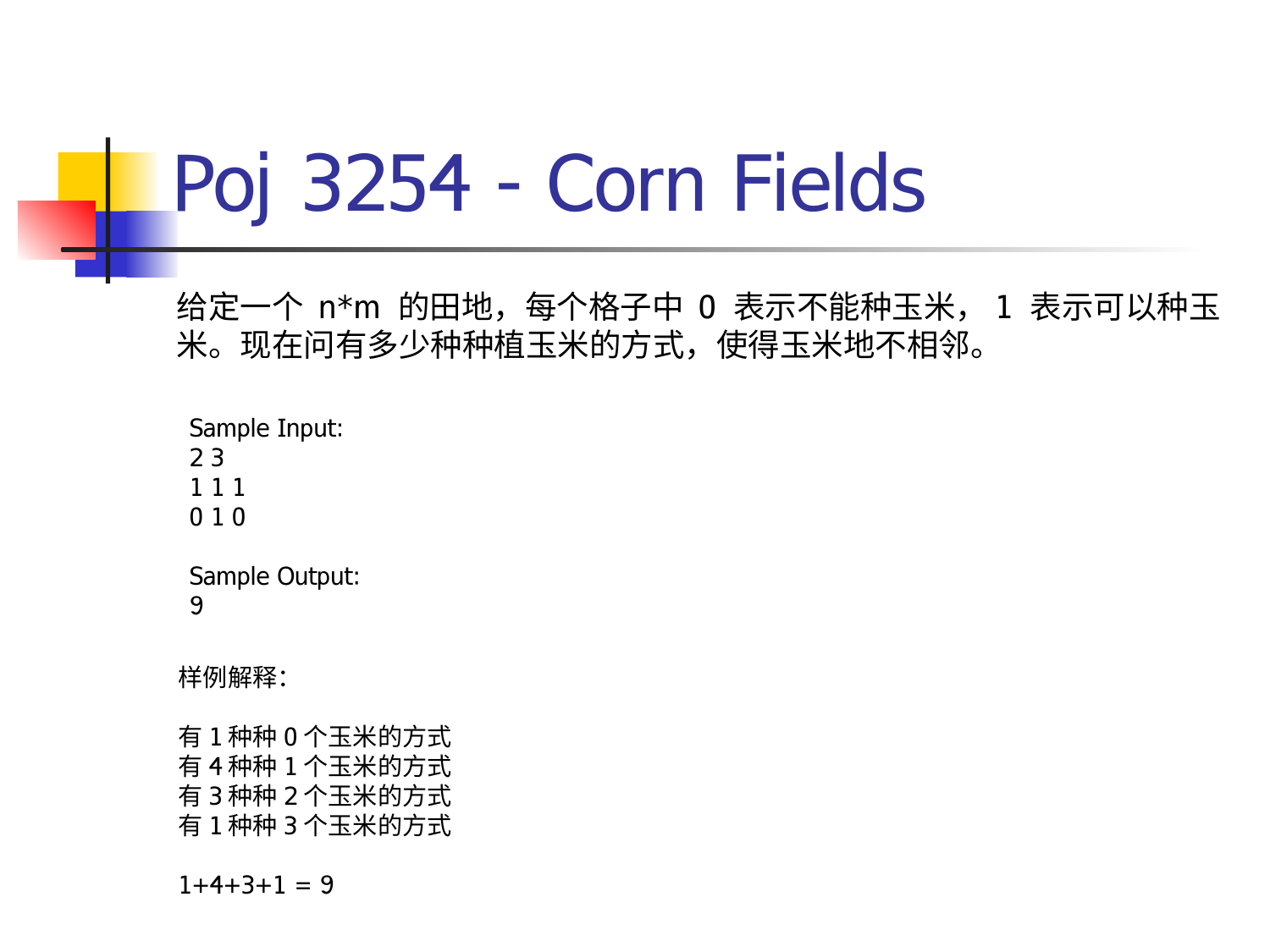

# Poj 3254 - Corn Fields
给定一个 n*m 的田地，每个格子中 0 表示不能种玉米，1 表示可以种玉米。现在问有多少种种植玉米的方式，使得玉米地不相邻。

Sample Input:
2 3
1 1 1
0 1 0

Sample Output:
9
样例解释：

有1种种0个玉米的方式
有4种种1个玉米的方式
有3种种2个玉米的方式
有1种种3个玉米的方式

1+4+3+1 = 9